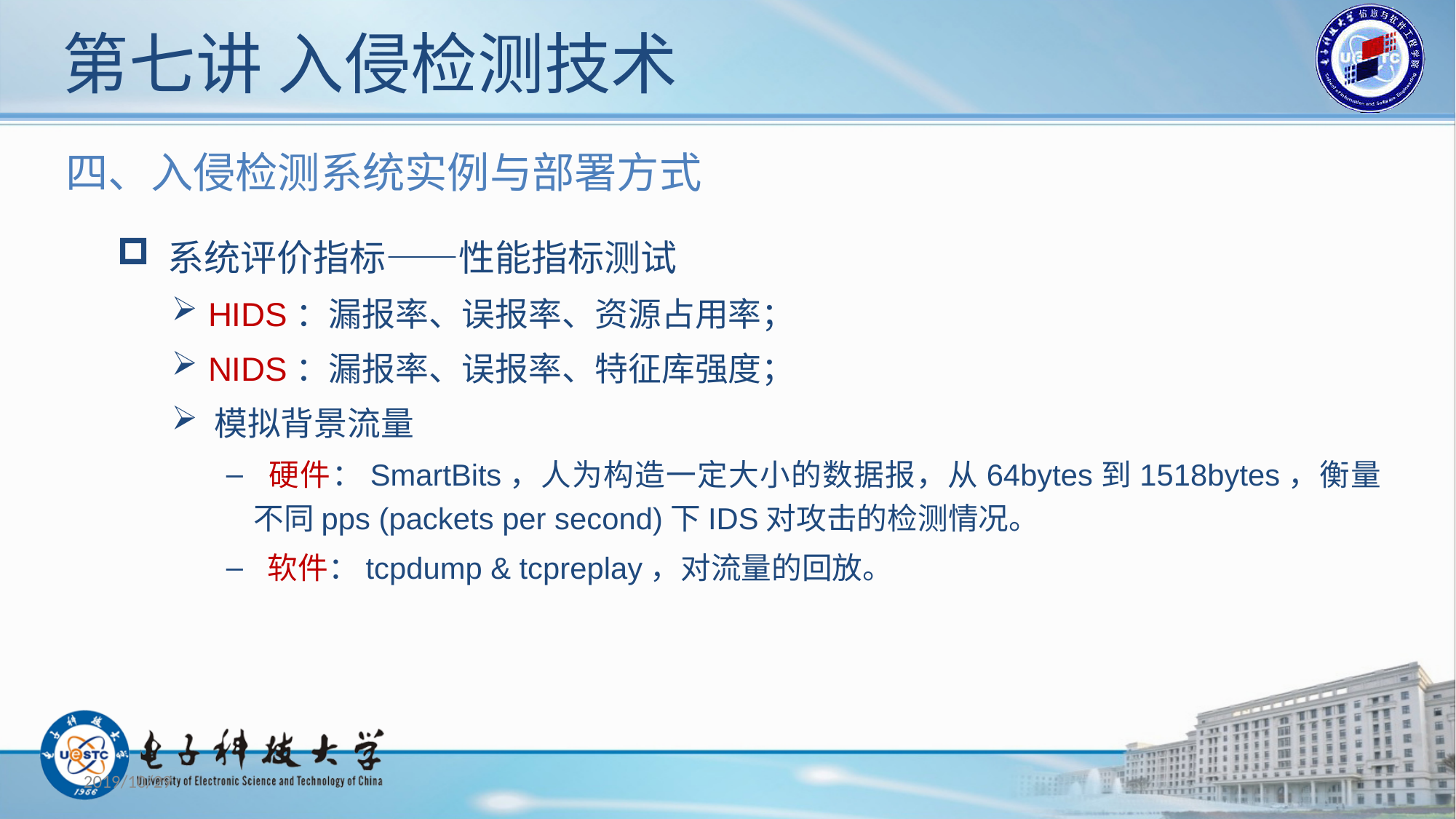

# 第七讲 入侵检测技术
四、入侵检测系统实例与部署方式
 系统评价指标——性能指标测试
 HIDS：漏报率、误报率、资源占用率；
 NIDS：漏报率、误报率、特征库强度；
 模拟背景流量
 硬件：SmartBits，人为构造一定大小的数据报，从64bytes到1518bytes，衡量不同pps (packets per second)下IDS对攻击的检测情况。
 软件：tcpdump & tcpreplay，对流量的回放。
2019/10/29